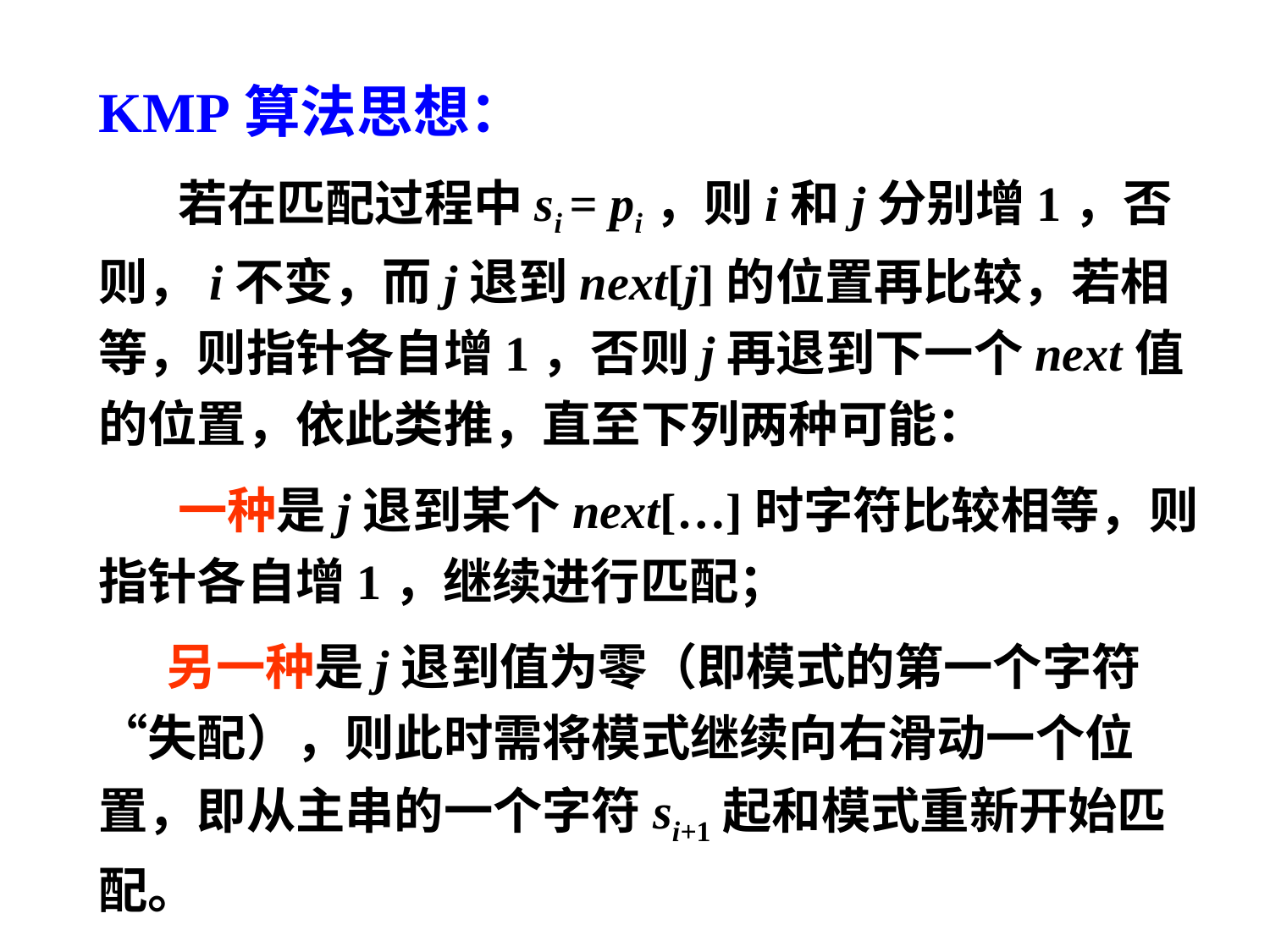

KMP算法思想：
      若在匹配过程中si = pi，则i和j分别增1，否则，i不变，而j退到next[j]的位置再比较，若相等，则指针各自增1，否则j再退到下一个next值的位置，依此类推，直至下列两种可能：
      一种是j退到某个next[…]时字符比较相等，则指针各自增1，继续进行匹配；
     另一种是j退到值为零（即模式的第一个字符“失配），则此时需将模式继续向右滑动一个位置，即从主串的一个字符si+1起和模式重新开始匹配。